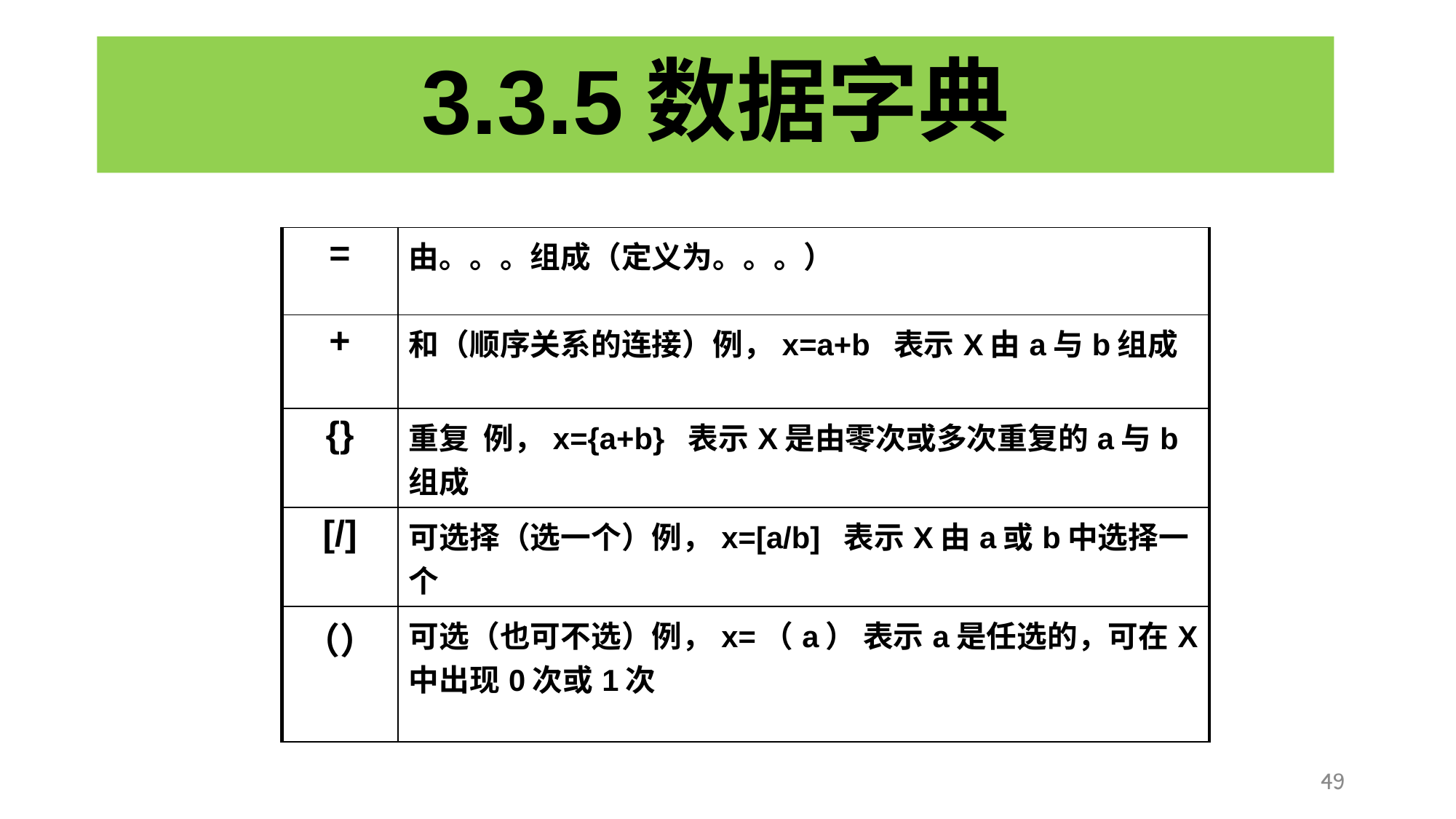

# 3.3.5数据字典
| = | 由。。。组成（定义为。。。） |
| --- | --- |
| + | 和（顺序关系的连接）例，x=a+b 表示X由a与b组成 |
| {} | 重复 例，x={a+b} 表示X是由零次或多次重复的a与b组成 |
| [/] | 可选择（选一个）例，x=[a/b] 表示X由a或b中选择一个 |
| （） | 可选（也可不选）例，x=（a） 表示a是任选的，可在X中出现0次或1次 |
49